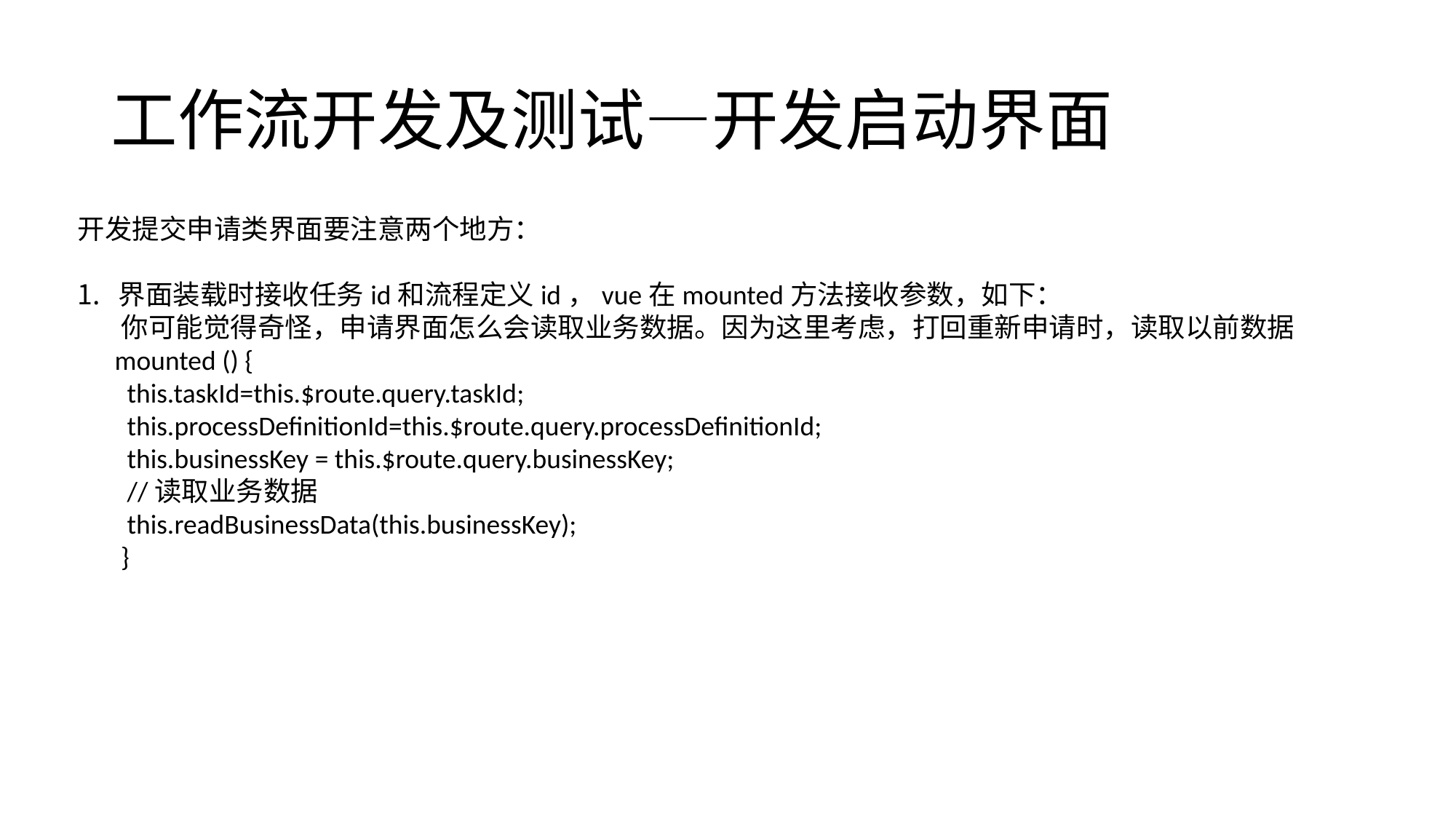

# 工作流开发及测试—开发启动界面
开发提交申请类界面要注意两个地方：

界面装载时接收任务id和流程定义id，vue在mounted方法接收参数，如下：
      你可能觉得奇怪，申请界面怎么会读取业务数据。因为这里考虑，打回重新申请时，读取以前数据
      mounted () {
        this.taskId=this.$route.query.taskId;
        this.processDefinitionId=this.$route.query.processDefinitionId;
        this.businessKey = this.$route.query.businessKey;
        //读取业务数据
        this.readBusinessData(this.businessKey);
       }